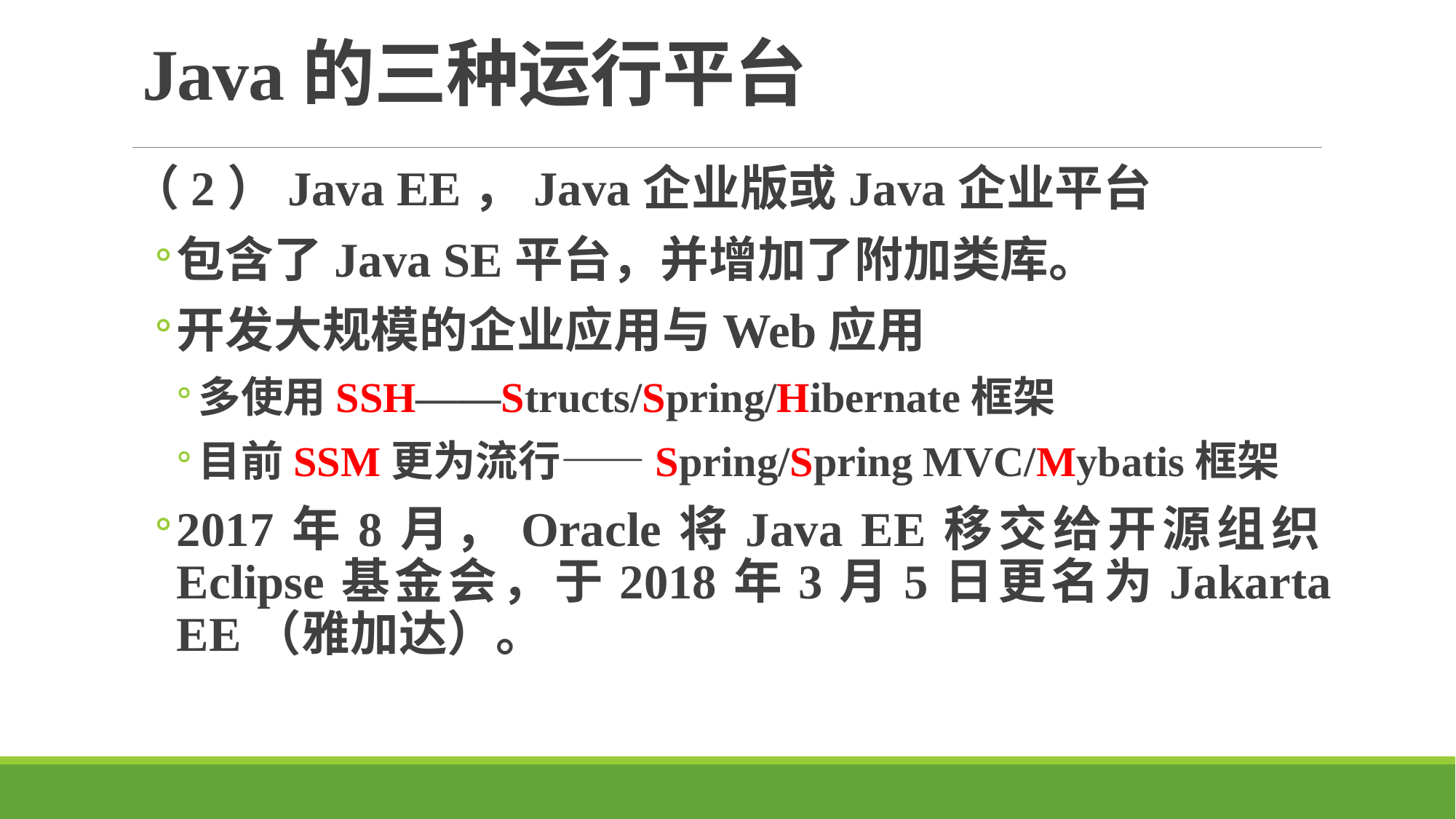

# Java的三种运行平台
（2）Java EE，Java企业版或Java企业平台
包含了Java SE平台，并增加了附加类库。
开发大规模的企业应用与Web应用
多使用SSH——Structs/Spring/Hibernate框架
目前SSM更为流行——Spring/Spring MVC/Mybatis框架
2017年8月，Oracle将Java EE移交给开源组织Eclipse基金会，于2018年3月5日更名为Jakarta EE（雅加达）。